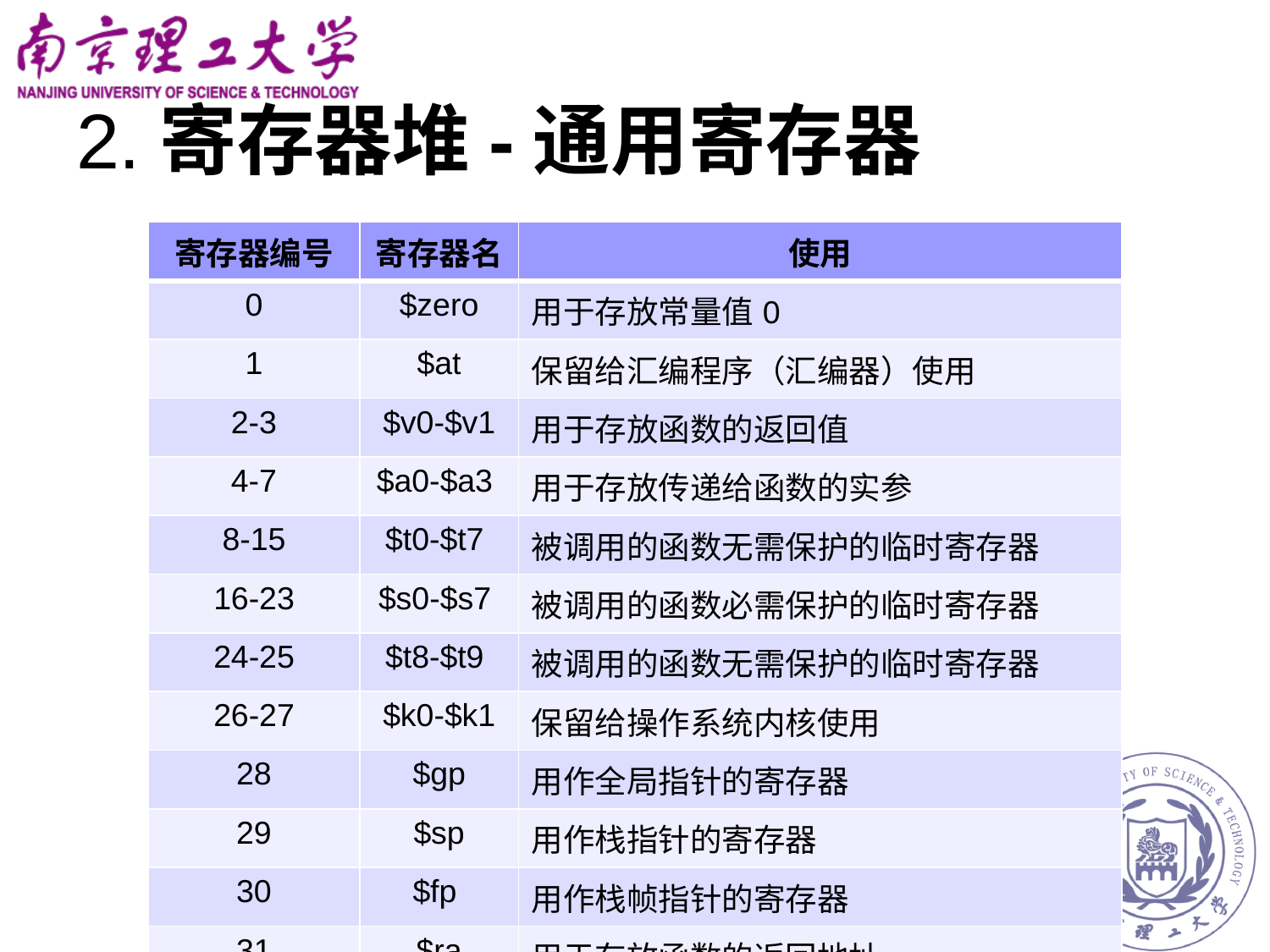

# 2.寄存器堆-通用寄存器
| 寄存器编号 | 寄存器名 | 使用 |
| --- | --- | --- |
| 0 | $zero | 用于存放常量值0 |
| 1 | $at | 保留给汇编程序（汇编器）使用 |
| 2-3 | $v0-$v1 | 用于存放函数的返回值 |
| 4-7 | $a0-$a3 | 用于存放传递给函数的实参 |
| 8-15 | $t0-$t7 | 被调用的函数无需保护的临时寄存器 |
| 16-23 | $s0-$s7 | 被调用的函数必需保护的临时寄存器 |
| 24-25 | $t8-$t9 | 被调用的函数无需保护的临时寄存器 |
| 26-27 | $k0-$k1 | 保留给操作系统内核使用 |
| 28 | $gp | 用作全局指针的寄存器 |
| 29 | $sp | 用作栈指针的寄存器 |
| 30 | $fp | 用作栈帧指针的寄存器 |
| 31 | $ra | 用于存放函数的返回地址 |